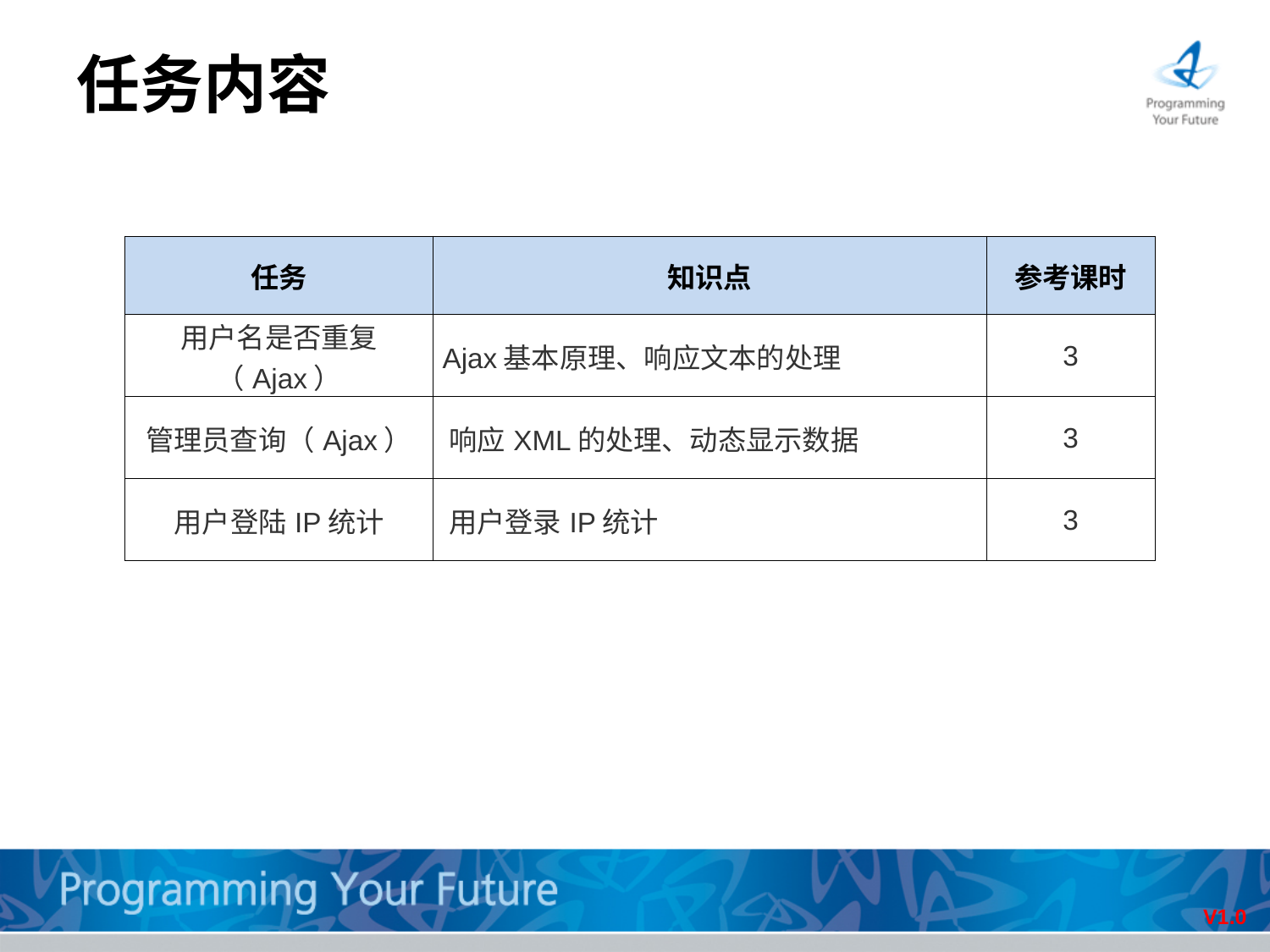

# 任务内容
| 任务 | 知识点 | 参考课时 |
| --- | --- | --- |
| 用户名是否重复（Ajax） | Ajax基本原理、响应文本的处理 | 3 |
| 管理员查询（Ajax） | 响应XML的处理、动态显示数据 | 3 |
| 用户登陆IP统计 | 用户登录IP统计 | 3 |